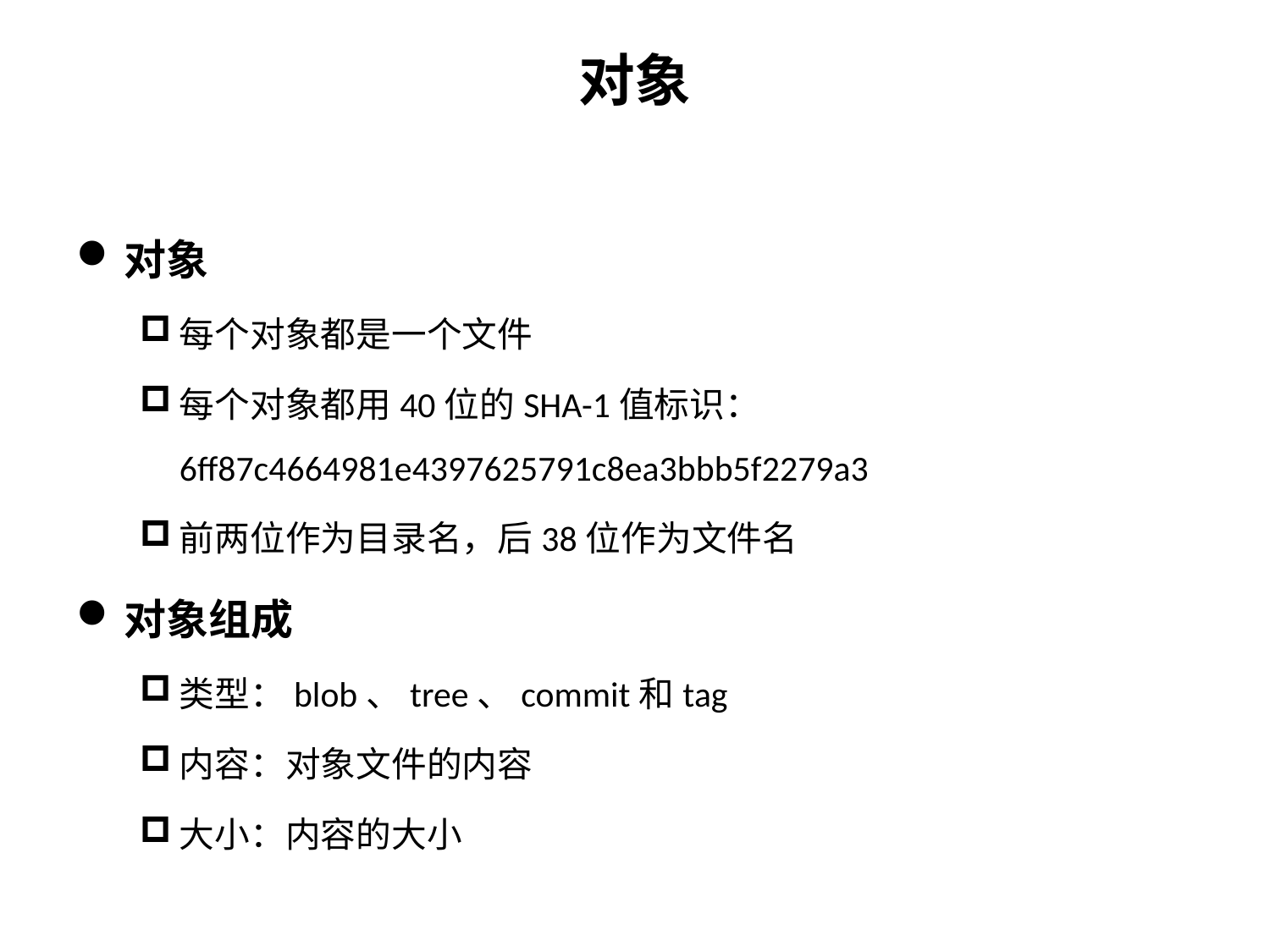

对象
对象
每个对象都是一个文件
每个对象都用40位的SHA-1值标识：6ff87c4664981e4397625791c8ea3bbb5f2279a3
前两位作为目录名，后38位作为文件名
对象组成
类型：blob、tree、commit和tag
内容：对象文件的内容
大小：内容的大小